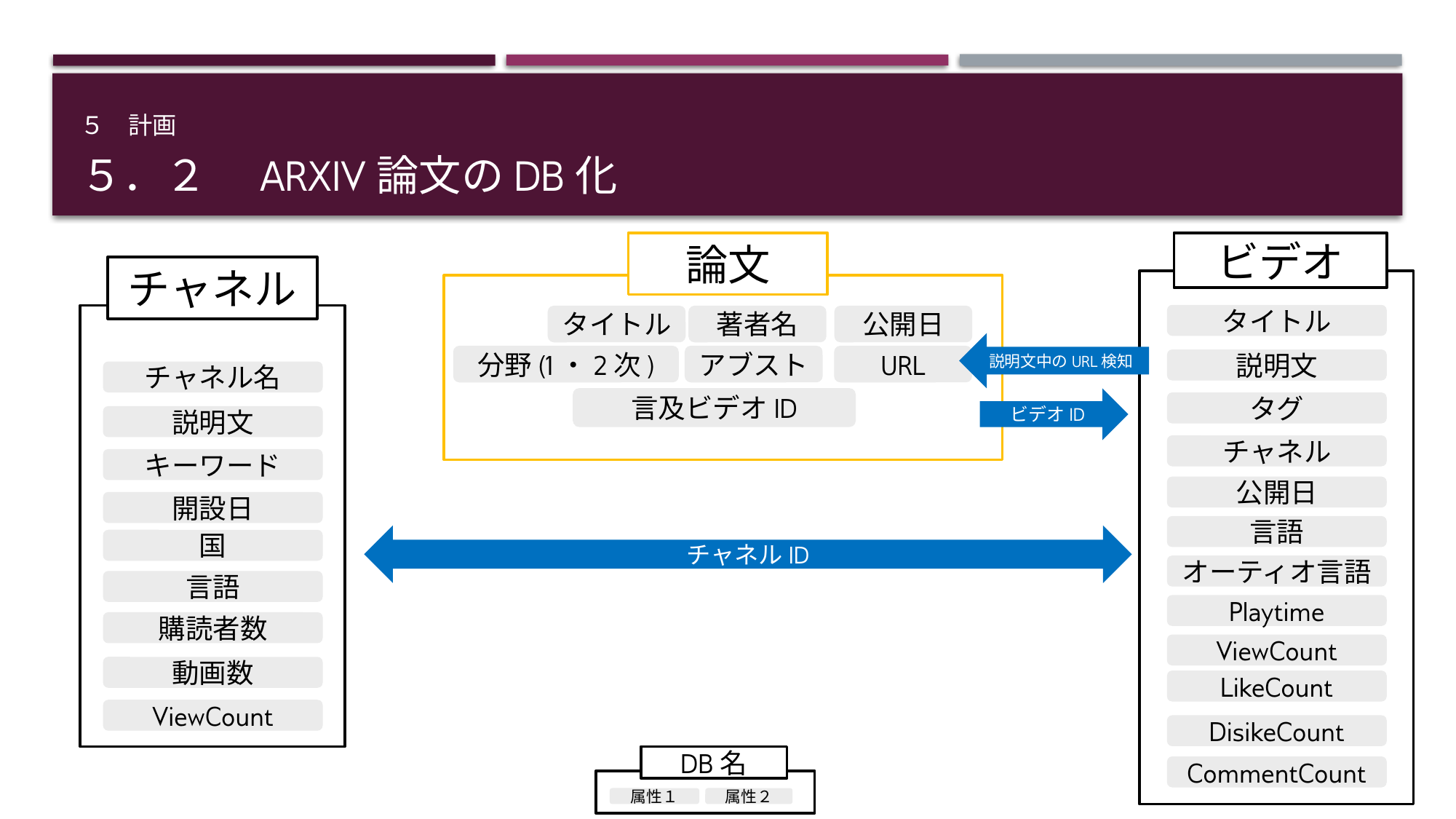

５　計画
# ５．２　arxiv論文のDB化
論文
ビデオ
チャネル

タイトル
説明文
タグ
チャネル
公開日
言語
オーティオ言語
Playtime
ViewCount
LikeCount
DisikeCount
CommentCount

公開日
著者名
タイトル
説明文中のURL検知
分野(1・2次)
アブスト
URL
チャネル名
説明文
キーワード
開設日
国
言語
購読者数
動画数
ViewCount
言及ビデオID
ビデオID
チャネルID
DB名

属性２
属性１